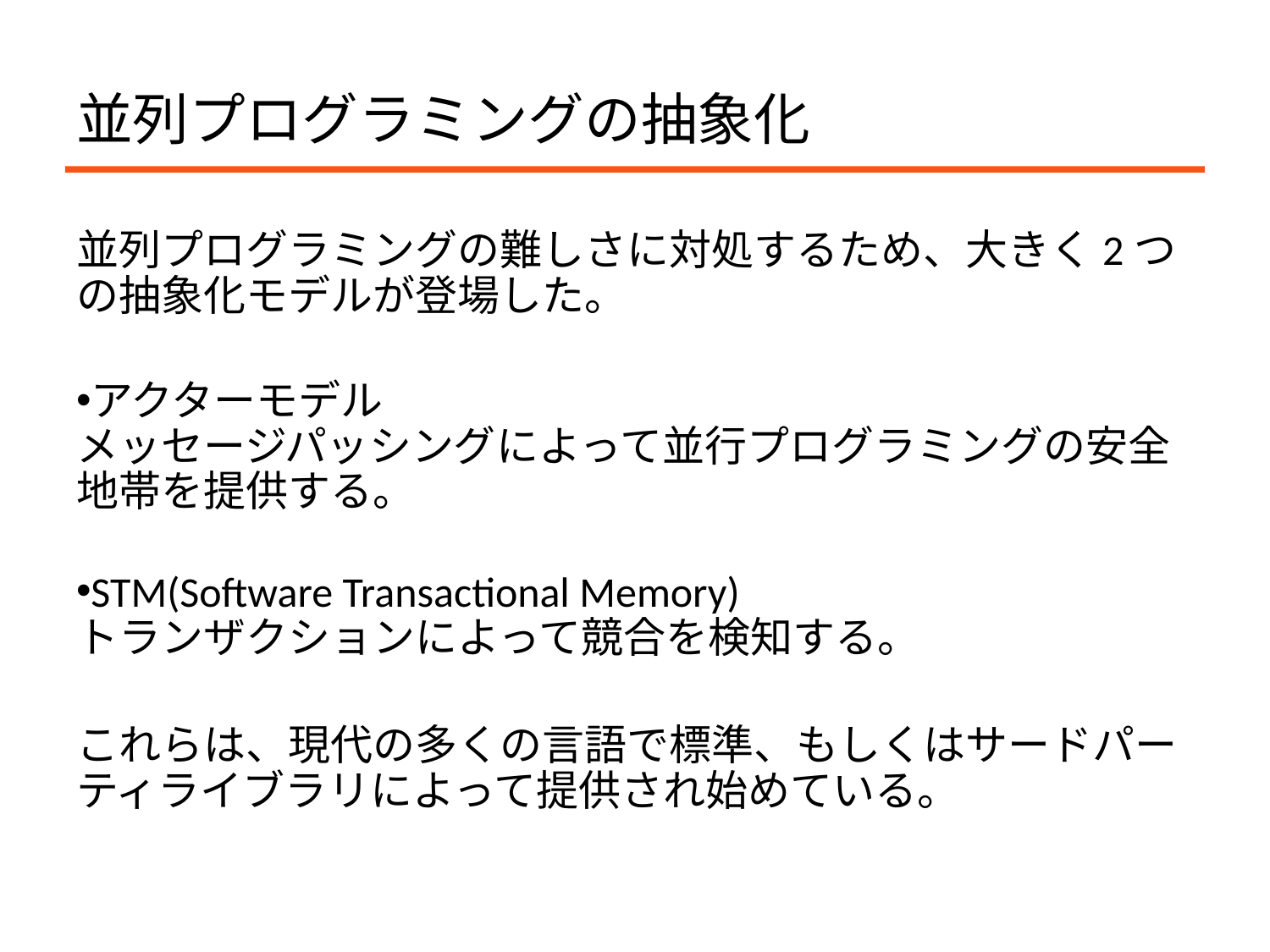

# 並列プログラミングの抽象化
並列プログラミングの難しさに対処するため、大きく2つの抽象化モデルが登場した。
アクターモデル
メッセージパッシングによって並行プログラミングの安全地帯を提供する。
STM(Software Transactional Memory)
トランザクションによって競合を検知する。

これらは、現代の多くの言語で標準、もしくはサードパーティライブラリによって提供され始めている。